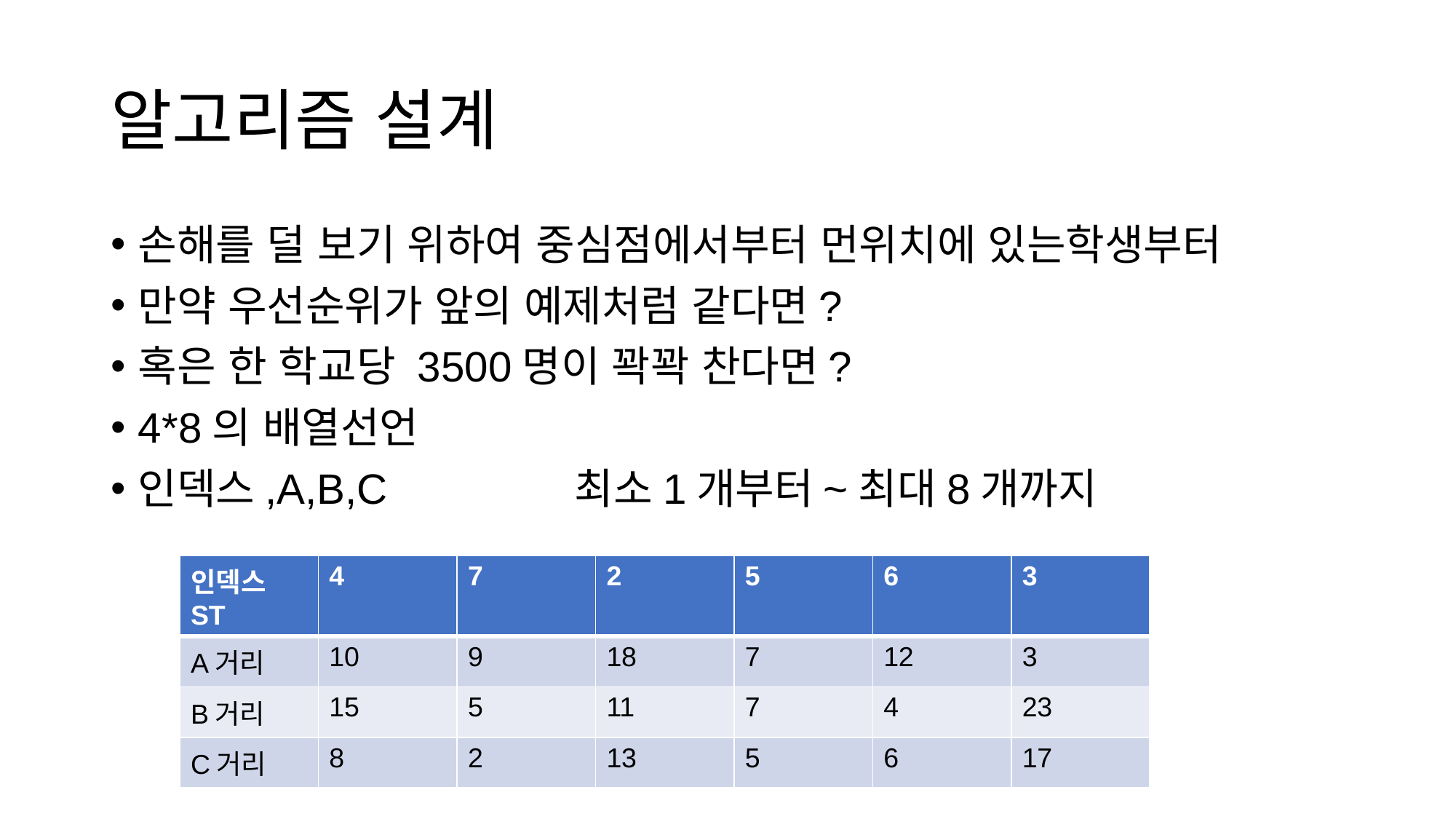

# 알고리즘 설계
손해를 덜 보기 위하여 중심점에서부터 먼위치에 있는학생부터
만약 우선순위가 앞의 예제처럼 같다면?
혹은 한 학교당 3500명이 꽉꽉 찬다면?
4*8의 배열선언
인덱스,A,B,C 		최소1개부터~최대8개까지

| 인덱스ST | 4 | 7 | 2 | 5 | 6 | 3 |
| --- | --- | --- | --- | --- | --- | --- |
| A거리 | 10 | 9 | 18 | 7 | 12 | 3 |
| B거리 | 15 | 5 | 11 | 7 | 4 | 23 |
| C거리 | 8 | 2 | 13 | 5 | 6 | 17 |